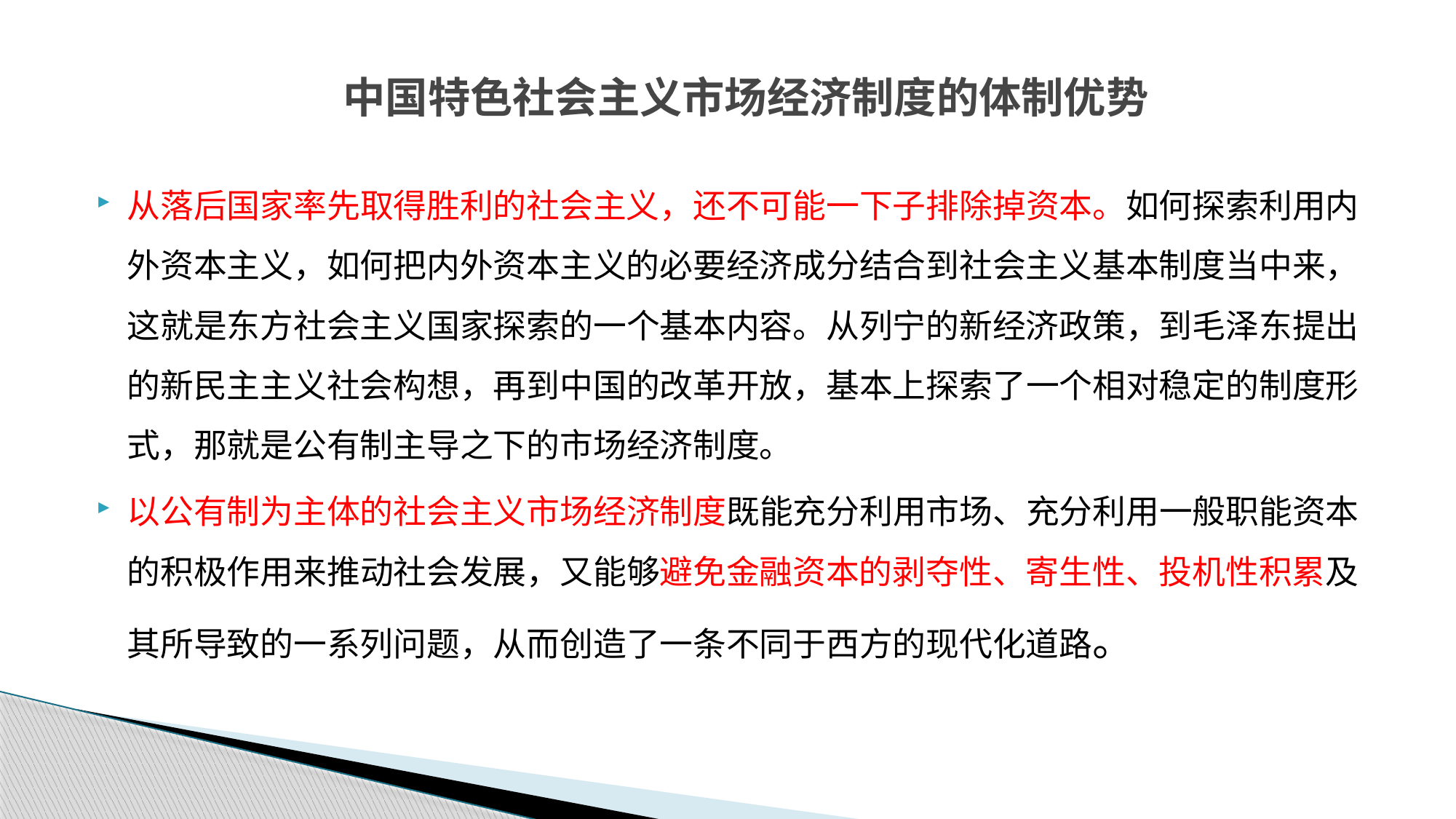

中国特色社会主义市场经济制度的体制优势
从落后国家率先取得胜利的社会主义，还不可能一下子排除掉资本。如何探索利用内外资本主义，如何把内外资本主义的必要经济成分结合到社会主义基本制度当中来，这就是东方社会主义国家探索的一个基本内容。从列宁的新经济政策，到毛泽东提出的新民主主义社会构想，再到中国的改革开放，基本上探索了一个相对稳定的制度形式，那就是公有制主导之下的市场经济制度。
以公有制为主体的社会主义市场经济制度既能充分利用市场、充分利用一般职能资本的积极作用来推动社会发展，又能够避免金融资本的剥夺性、寄生性、投机性积累及其所导致的一系列问题，从而创造了一条不同于西方的现代化道路。